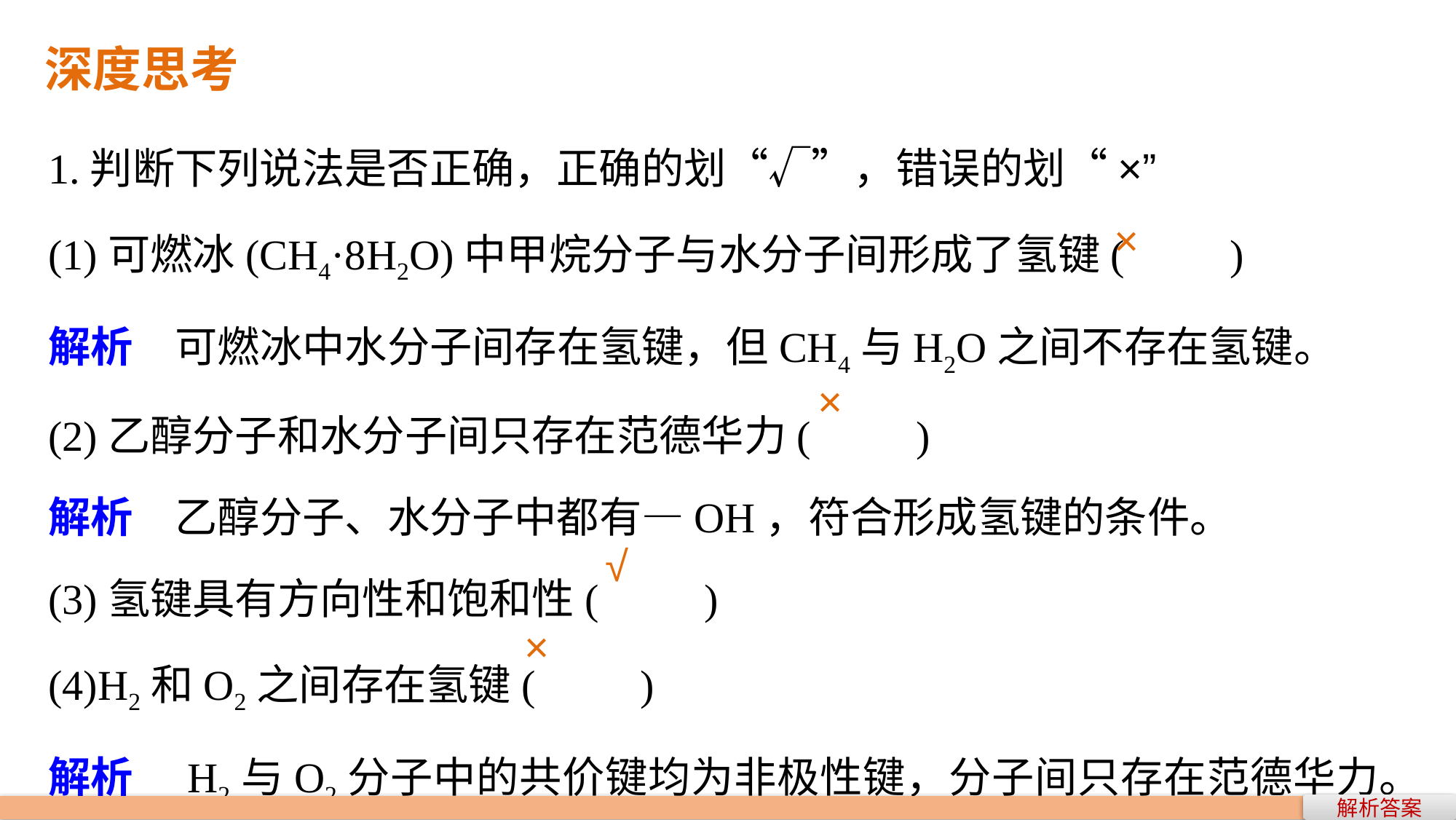

深度思考
1.判断下列说法是否正确，正确的划“√”，错误的划“×”
(1)可燃冰(CH4·8H2O)中甲烷分子与水分子间形成了氢键(　　)
解析　可燃冰中水分子间存在氢键，但CH4与H2O之间不存在氢键。
(2)乙醇分子和水分子间只存在范德华力(　　)
解析　乙醇分子、水分子中都有—OH，符合形成氢键的条件。
(3)氢键具有方向性和饱和性(　　)
(4)H2和O2之间存在氢键(　　)
解析　H2与O2分子中的共价键均为非极性键，分子间只存在范德华力。
×
×
√
×
解析答案